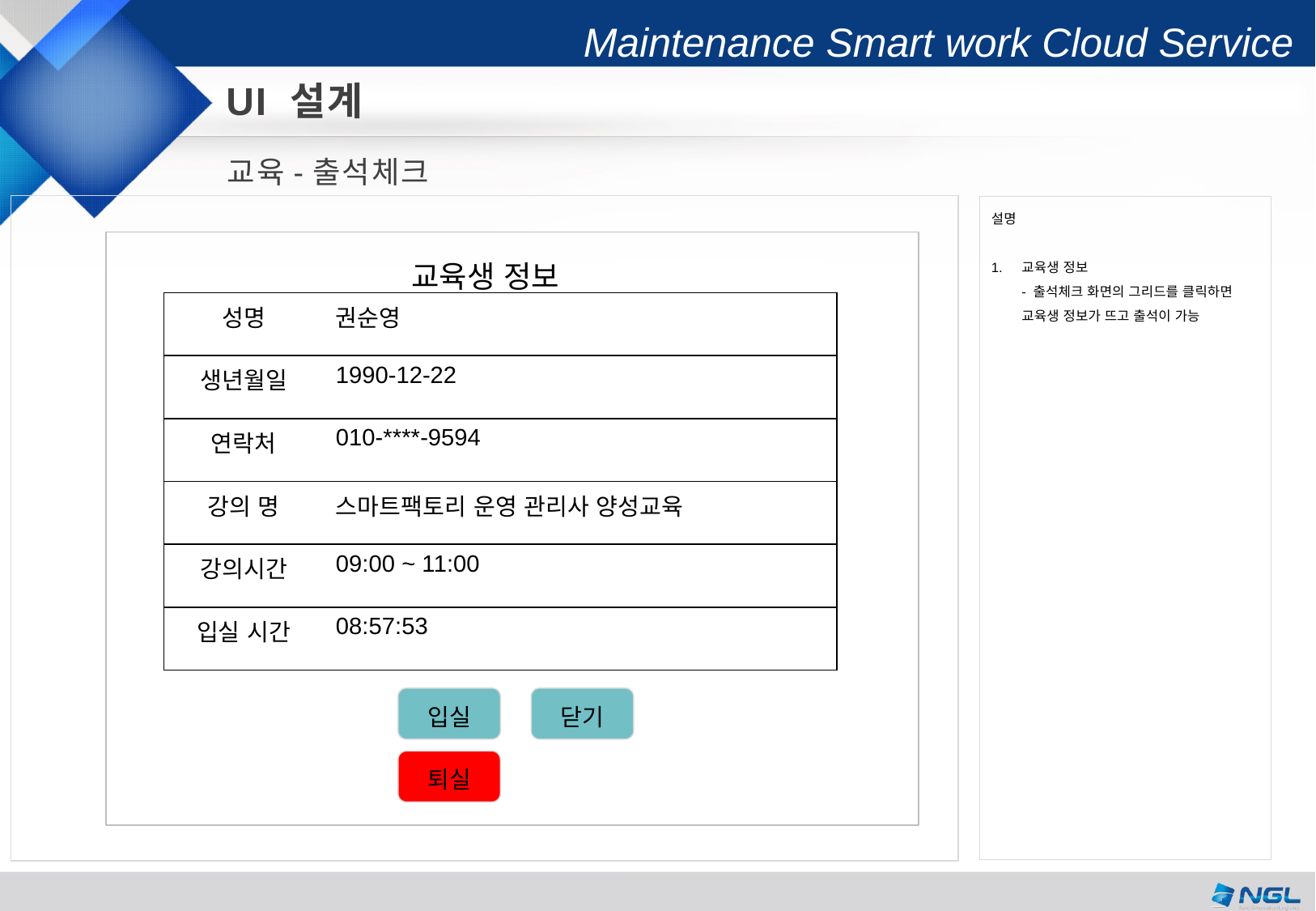

UI 설계
교육-출석체크

설명

교육생 정보
- 출석체크 화면의 그리드를 클릭하면 교육생 정보가 뜨고 출석이 가능

교육생 정보
| 성명 | 권순영 |
| --- | --- |
| 생년월일 | 1990-12-22 |
| 연락처 | 010-\*\*\*\*-9594 |
| 강의 명 | 스마트팩토리 운영 관리사 양성교육 |
| 강의시간 | 09:00 ~ 11:00 |
| 입실 시간 | 08:57:53 |
입실
닫기
퇴실